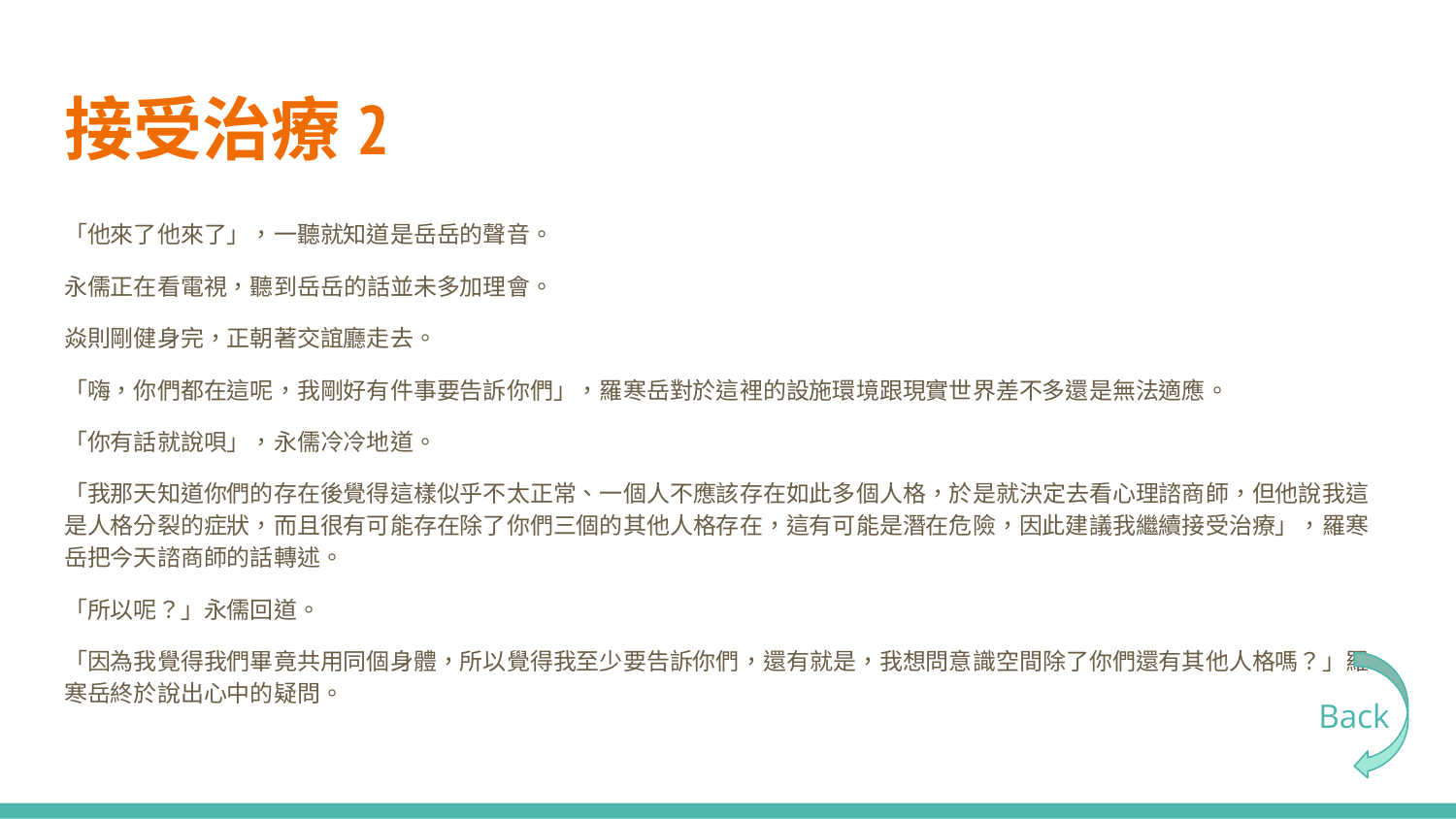

# 接受治療2
「他來了他來了」，一聽就知道是岳岳的聲音。
永儒正在看電視，聽到岳岳的話並未多加理會。
焱則剛健身完，正朝著交誼廳走去。
「嗨，你們都在這呢，我剛好有件事要告訴你們」，羅寒岳對於這裡的設施環境跟現實世界差不多還是無法適應。
「你有話就說唄」，永儒冷冷地道。
「我那天知道你們的存在後覺得這樣似乎不太正常、一個人不應該存在如此多個人格，於是就決定去看心理諮商師，但他說我這是人格分裂的症狀，而且很有可能存在除了你們三個的其他人格存在，這有可能是潛在危險，因此建議我繼續接受治療」，羅寒岳把今天諮商師的話轉述。
「所以呢？」永儒回道。
「因為我覺得我們畢竟共用同個身體，所以覺得我至少要告訴你們，還有就是，我想問意識空間除了你們還有其他人格嗎？」羅寒岳終於說出心中的疑問。

Back